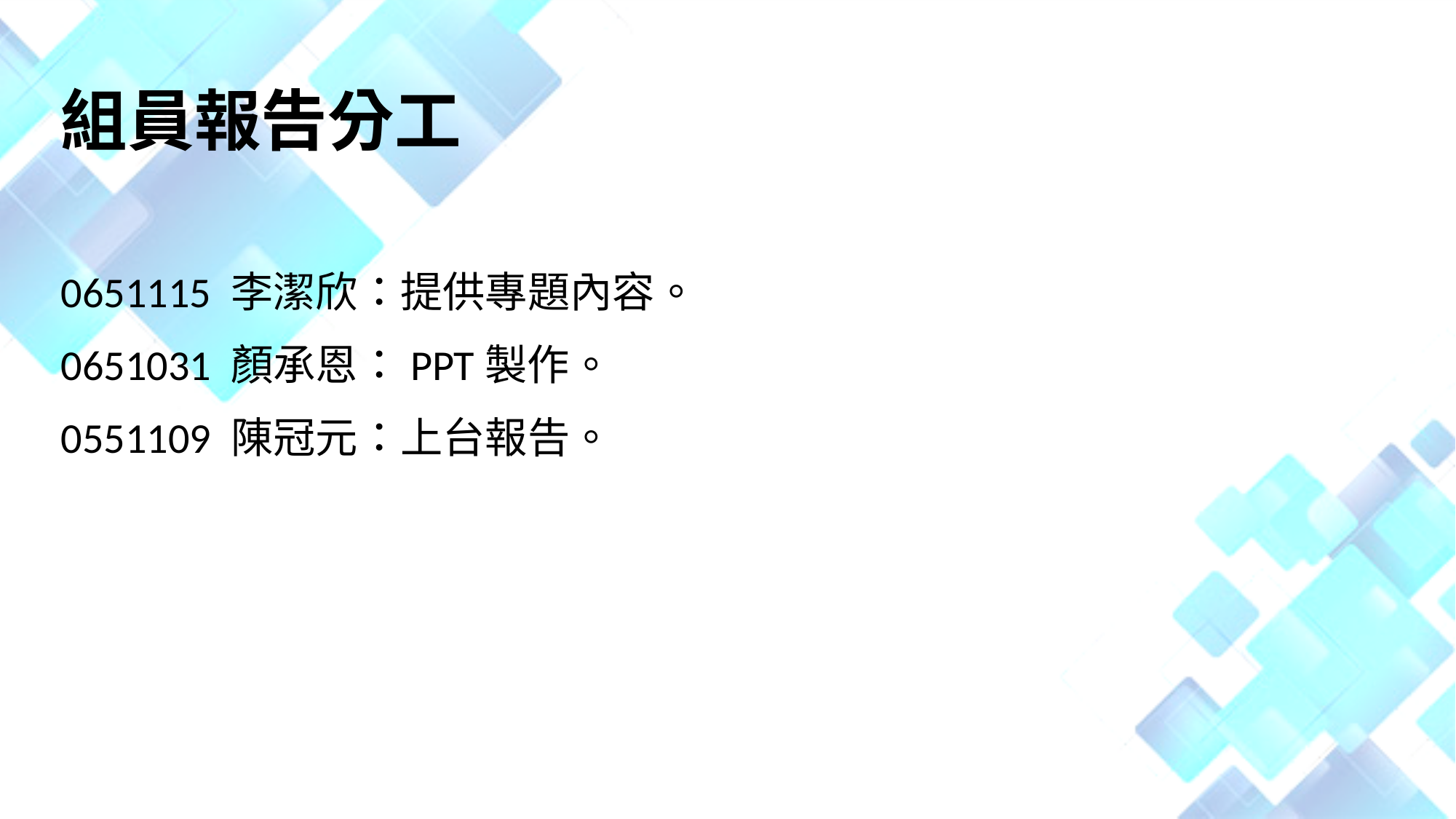

# 組員報告分工

0651115 李潔欣：提供專題內容。
0651031 顏承恩：PPT製作。
0551109 陳冠元：上台報告。